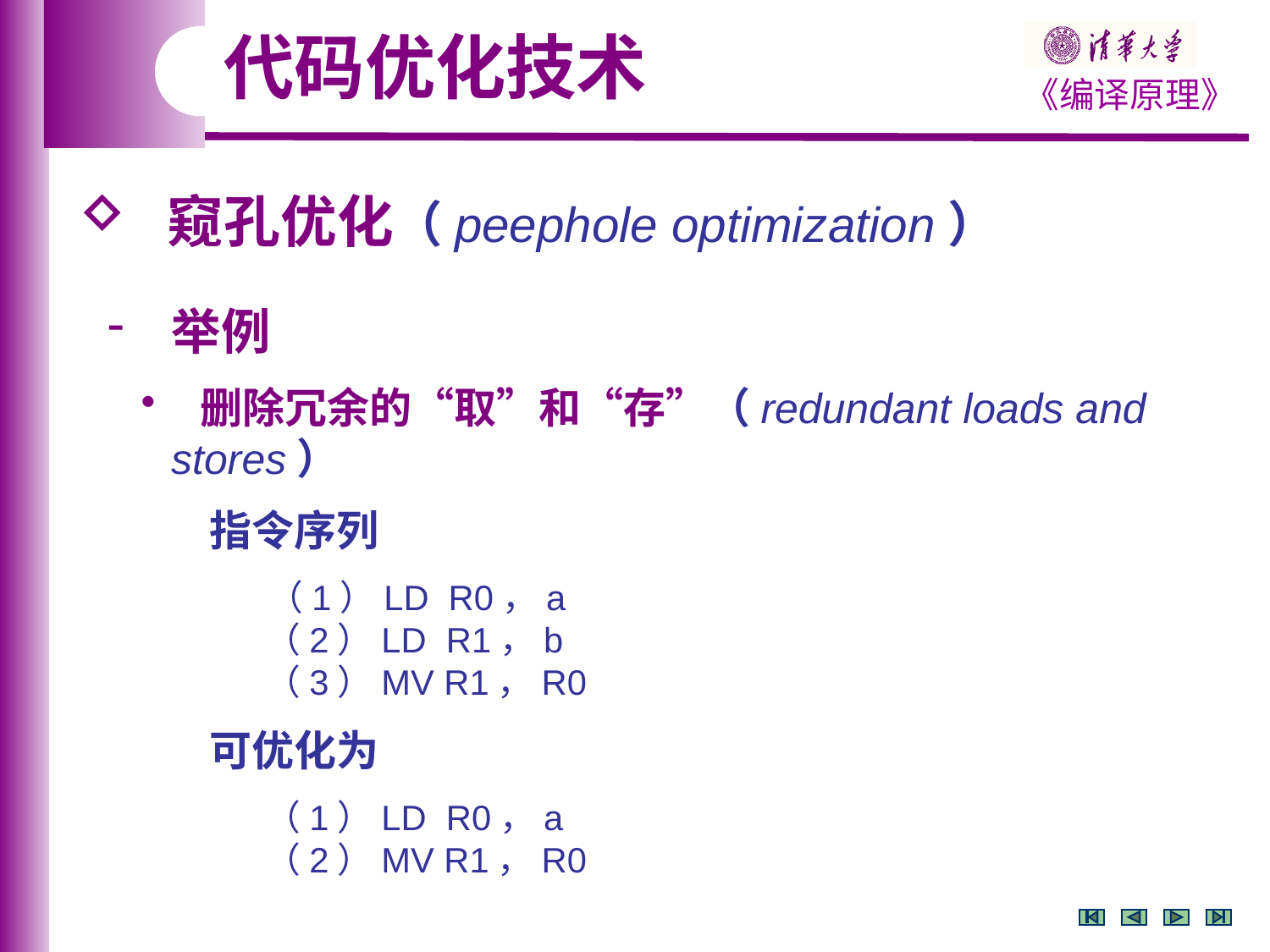

代码优化技术
  窥孔优化（peephole optimization）
  举例

  删除冗余的“取”和“存”（redundant loads and stores）

   指令序列

           （1）LD  R0，a
           （2）LD  R1，b
           （3）MV R1，R0

   可优化为

           （1）LD  R0，a
           （2）MV R1，R0